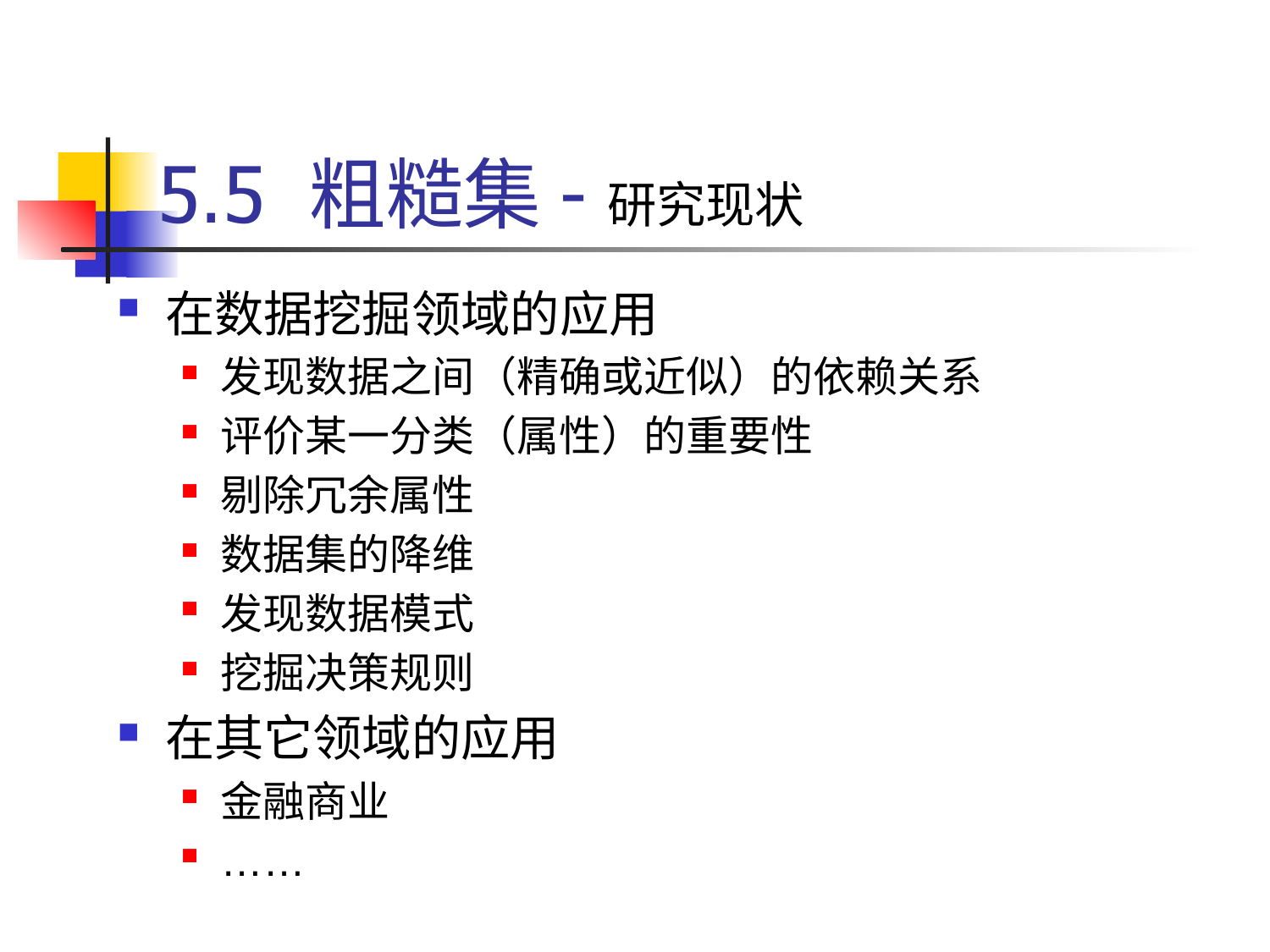

5.5 粗糙集-研究现状
在数据挖掘领域的应用
发现数据之间（精确或近似）的依赖关系
评价某一分类（属性）的重要性
剔除冗余属性
数据集的降维
发现数据模式
挖掘决策规则
在其它领域的应用
金融商业
……